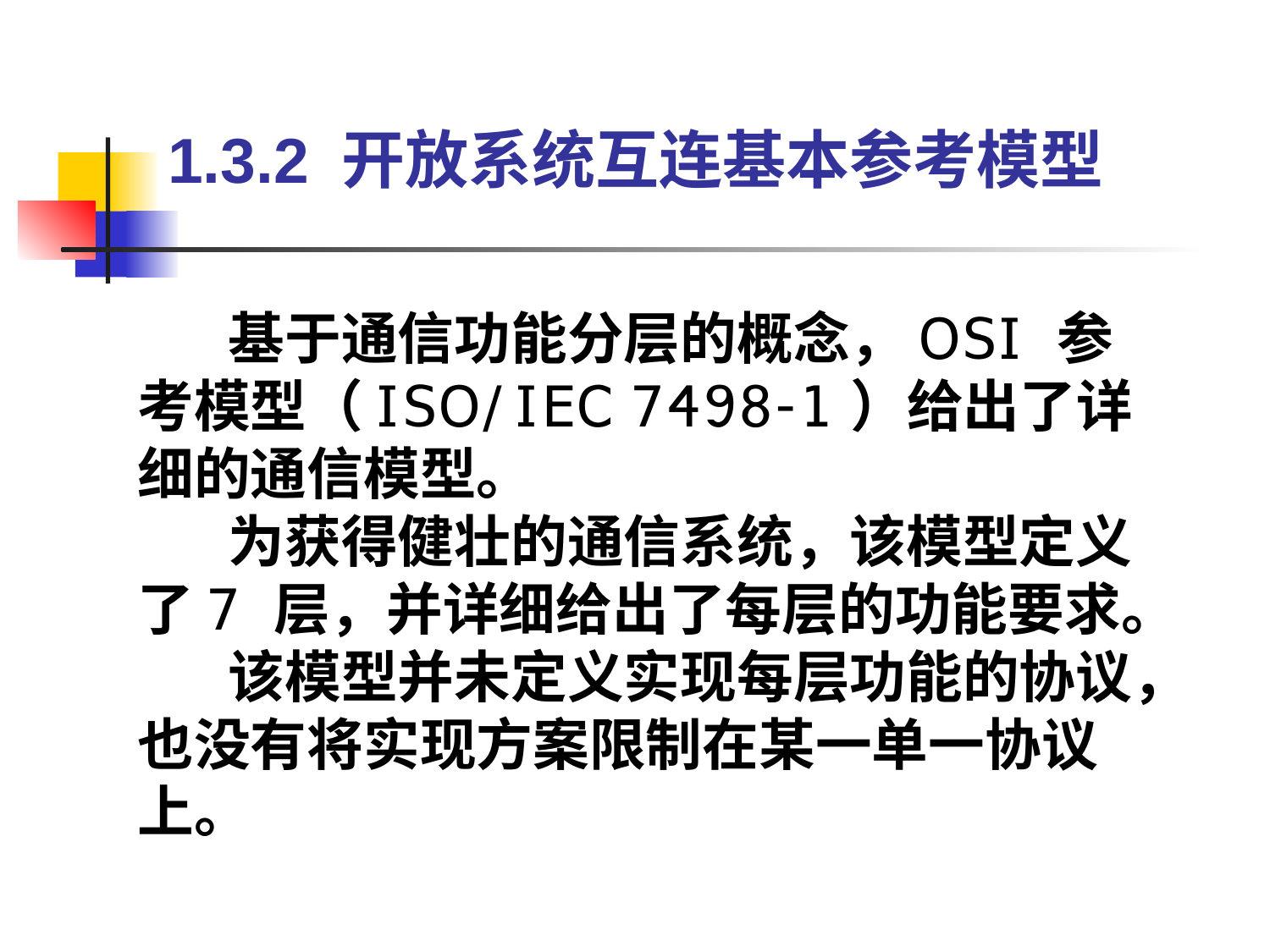

# 1.3.2 开放系统互连基本参考模型
      基于通信功能分层的概念，OSI 参考模型（ISO/IEC 7498-1）给出了详细的通信模型。
      为获得健壮的通信系统，该模型定义了7 层，并详细给出了每层的功能要求。
      该模型并未定义实现每层功能的协议，也没有将实现方案限制在某一单一协议上。